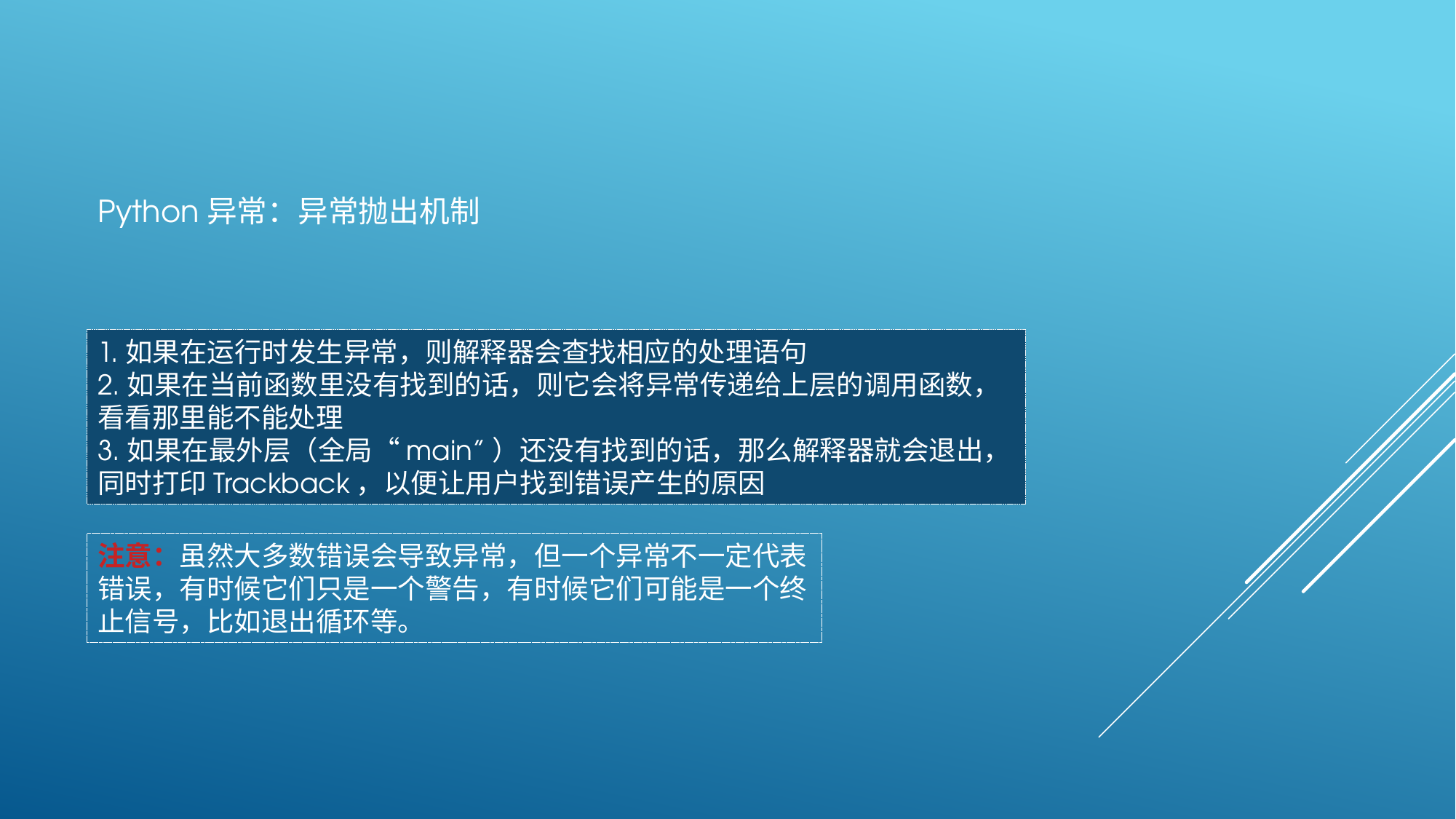

Python异常：异常抛出机制
1.如果在运行时发生异常，则解释器会查找相应的处理语句
2.如果在当前函数里没有找到的话，则它会将异常传递给上层的调用函数，看看那里能不能处理
3.如果在最外层（全局“main”）还没有找到的话，那么解释器就会退出，同时打印Trackback，以便让用户找到错误产生的原因
注意：虽然大多数错误会导致异常，但一个异常不一定代表错误，有时候它们只是一个警告，有时候它们可能是一个终止信号，比如退出循环等。